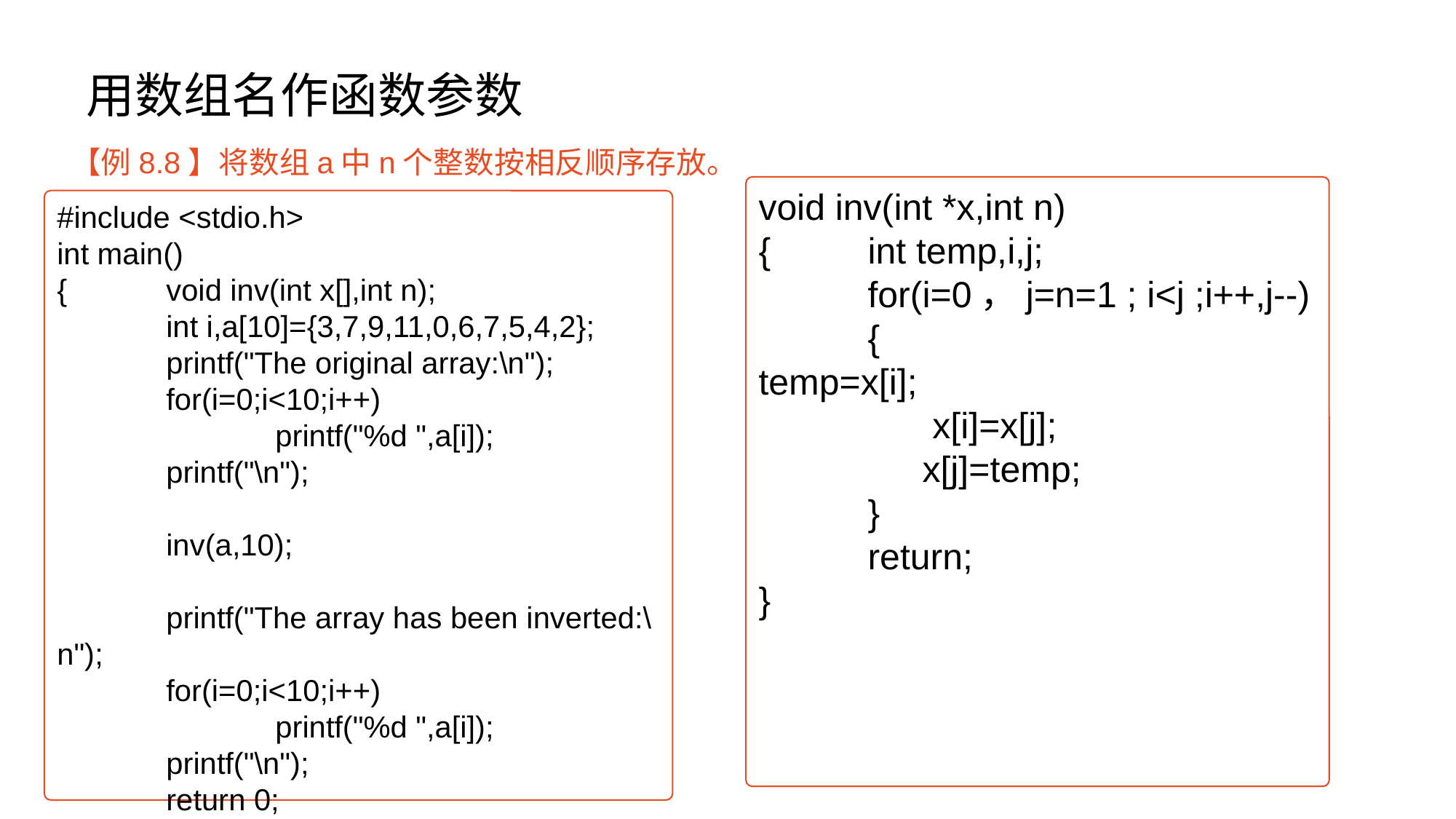

# 用数组名作函数参数
【例8.8】将数组a中n个整数按相反顺序存放。
void inv(int *x,int n)
{	int temp,i,j;
	for(i=0，j=n=1 ; i<j ;i++,j--)
	{			temp=x[i];
 x[i]=x[j];
x[j]=temp;
	}
	return;
}
#include <stdio.h>
int main()
{	void inv(int x[],int n);
	int i,a[10]={3,7,9,11,0,6,7,5,4,2};
	printf("The original array:\n");
	for(i=0;i<10;i++)
		printf("%d ",a[i]);
	printf("\n");

	inv(a,10);

	printf("The array has been inverted:\n");
	for(i=0;i<10;i++)
		printf("%d ",a[i]);
	printf("\n");
	return 0;
}